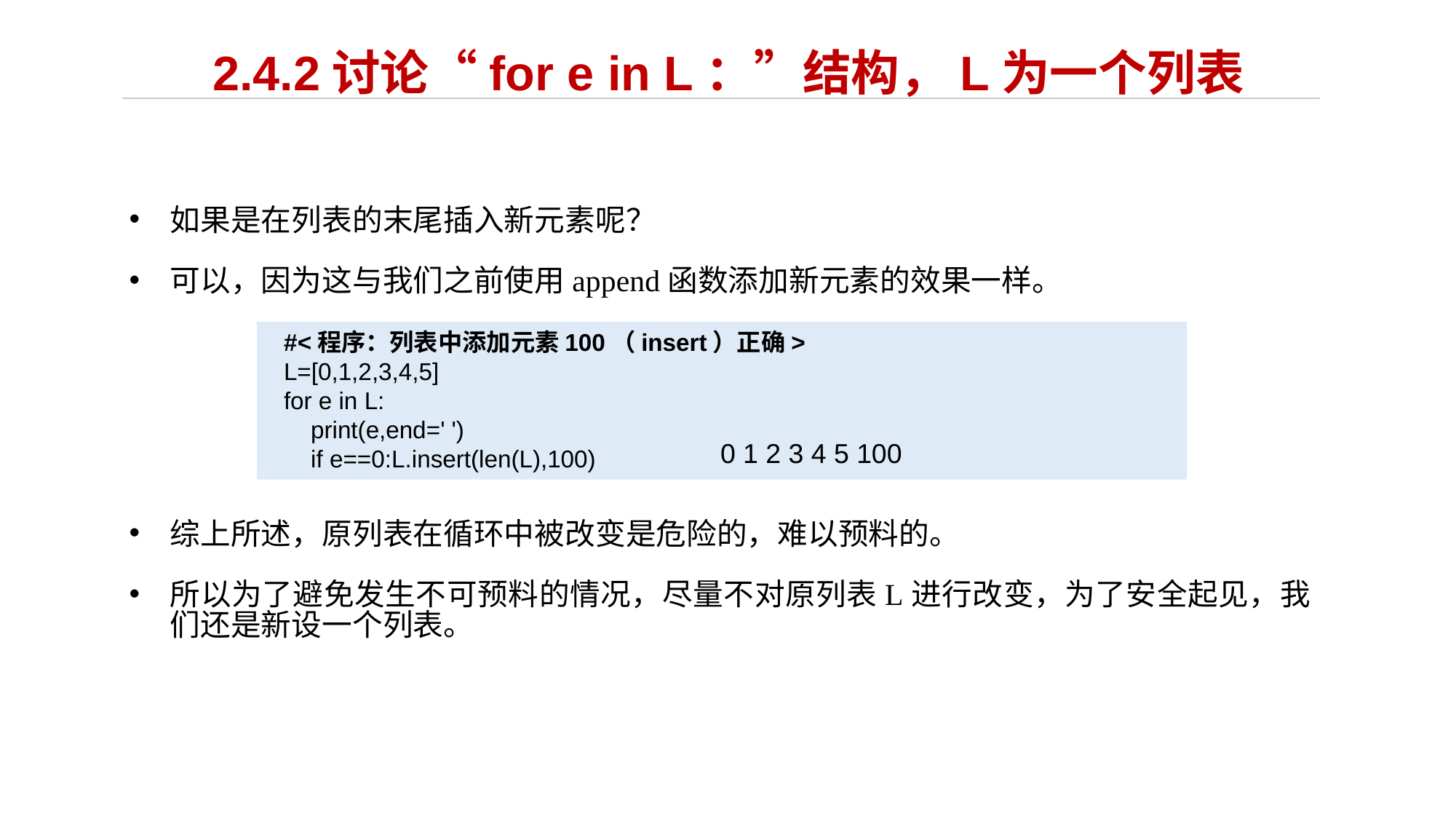

# 2.4.2讨论“for e in L：”结构，L为一个列表
如果是在列表的末尾插入新元素呢？

可以，因为这与我们之前使用append函数添加新元素的效果一样。
#<程序：列表中添加元素100（insert）正确>
L=[0,1,2,3,4,5]
for e in L:
    print(e,end=' ')
    if e==0:L.insert(len(L),100)

0 1 2 3 4 5 100
综上所述，原列表在循环中被改变是危险的，难以预料的。

所以为了避免发生不可预料的情况，尽量不对原列表L进行改变，为了安全起见，我们还是新设一个列表。